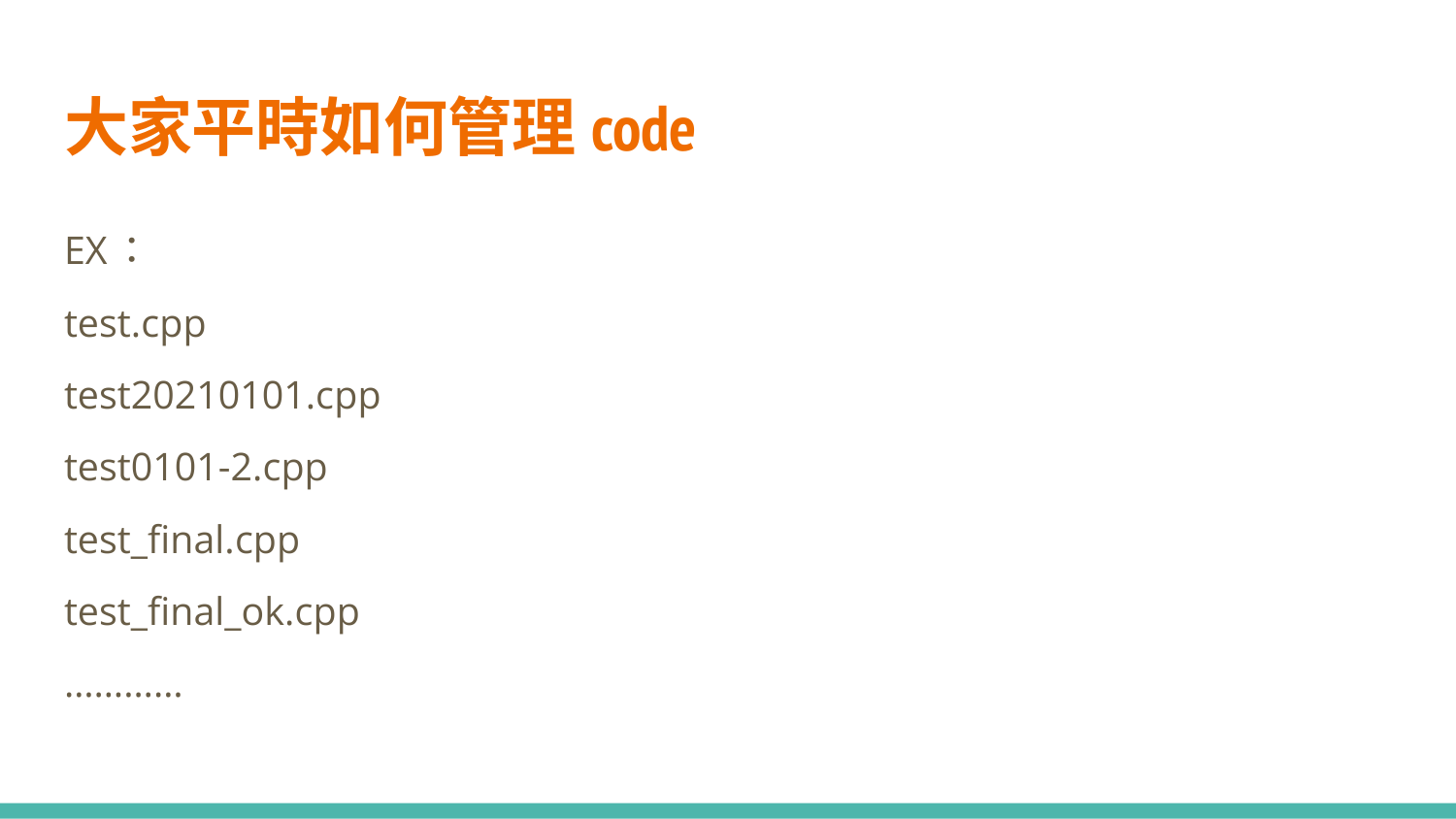

# 大家平時如何管理code
EX：
test.cpp
test20210101.cpp
test0101-2.cpp
test_final.cpp
test_final_ok.cpp
…………